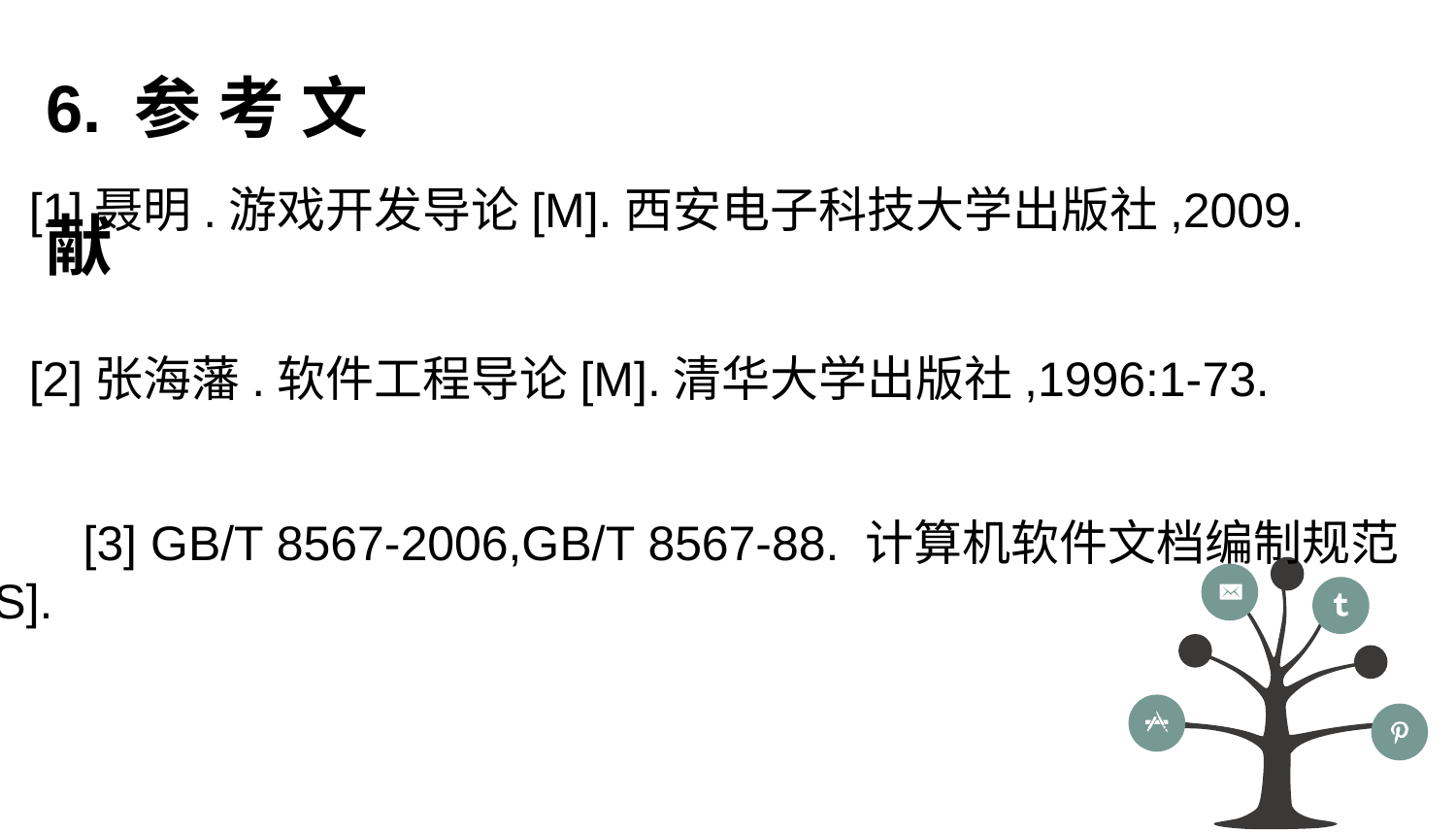

6.参考文献
[1]聂明.游戏开发导论[M].西安电子科技大学出版社,2009.

[2]张海藩.软件工程导论[M].清华大学出版社,1996:1-73.

    [3] GB/T 8567-2006,GB/T 8567-88. 计算机软件文档编制规范[S].